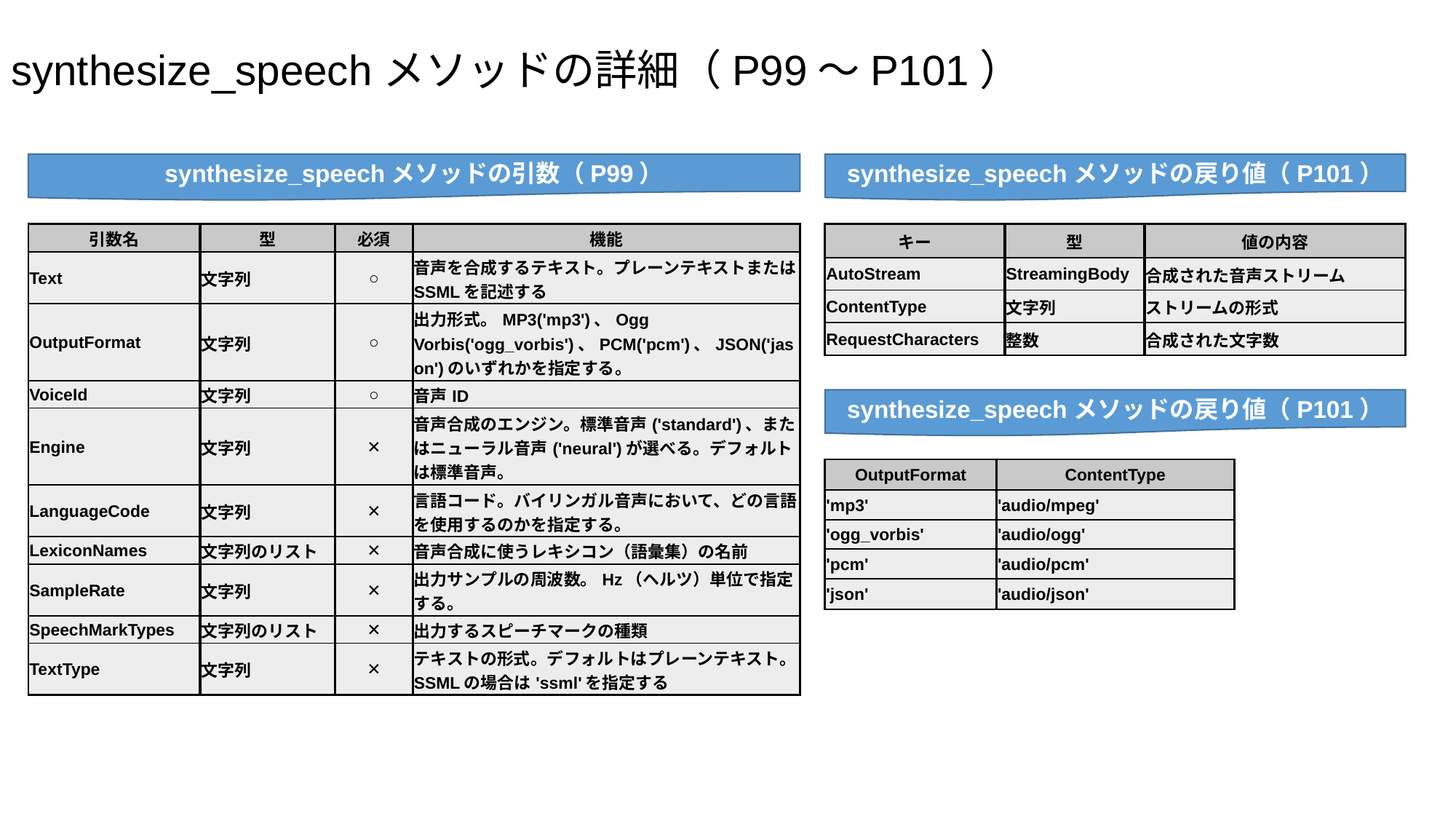

synthesize_speechメソッドの詳細（P99～P101）
synthesize_speechメソッドの引数（P99）
synthesize_speechメソッドの戻り値（P101）
| 引数名 | 型 | 必須 | 機能 |
| --- | --- | --- | --- |
| Text | 文字列 | ○ | 音声を合成するテキスト。プレーンテキストまたはSSMLを記述する |
| OutputFormat | 文字列 | ○ | 出力形式。MP3('mp3')、Ogg Vorbis('ogg\_vorbis')、PCM('pcm')、JSON('jason')のいずれかを指定する。 |
| VoiceId | 文字列 | ○ | 音声ID |
| Engine | 文字列 | ✕ | 音声合成のエンジン。標準音声('standard')、またはニューラル音声('neural')が選べる。デフォルトは標準音声。 |
| LanguageCode | 文字列 | ✕ | 言語コード。バイリンガル音声において、どの言語を使用するのかを指定する。 |
| LexiconNames | 文字列のリスト | ✕ | 音声合成に使うレキシコン（語彙集）の名前 |
| SampleRate | 文字列 | ✕ | 出力サンプルの周波数。Hz（ヘルツ）単位で指定する。 |
| SpeechMarkTypes | 文字列のリスト | ✕ | 出力するスピーチマークの種類 |
| TextType | 文字列 | ✕ | テキストの形式。デフォルトはプレーンテキスト。SSMLの場合は'ssml'を指定する |
| キー | 型 | 値の内容 |
| --- | --- | --- |
| AutoStream | StreamingBody | 合成された音声ストリーム |
| ContentType | 文字列 | ストリームの形式 |
| RequestCharacters | 整数 | 合成された文字数 |
synthesize_speechメソッドの戻り値（P101）
| OutputFormat | ContentType |
| --- | --- |
| 'mp3' | 'audio/mpeg' |
| 'ogg\_vorbis' | 'audio/ogg' |
| 'pcm' | 'audio/pcm' |
| 'json' | 'audio/json' |